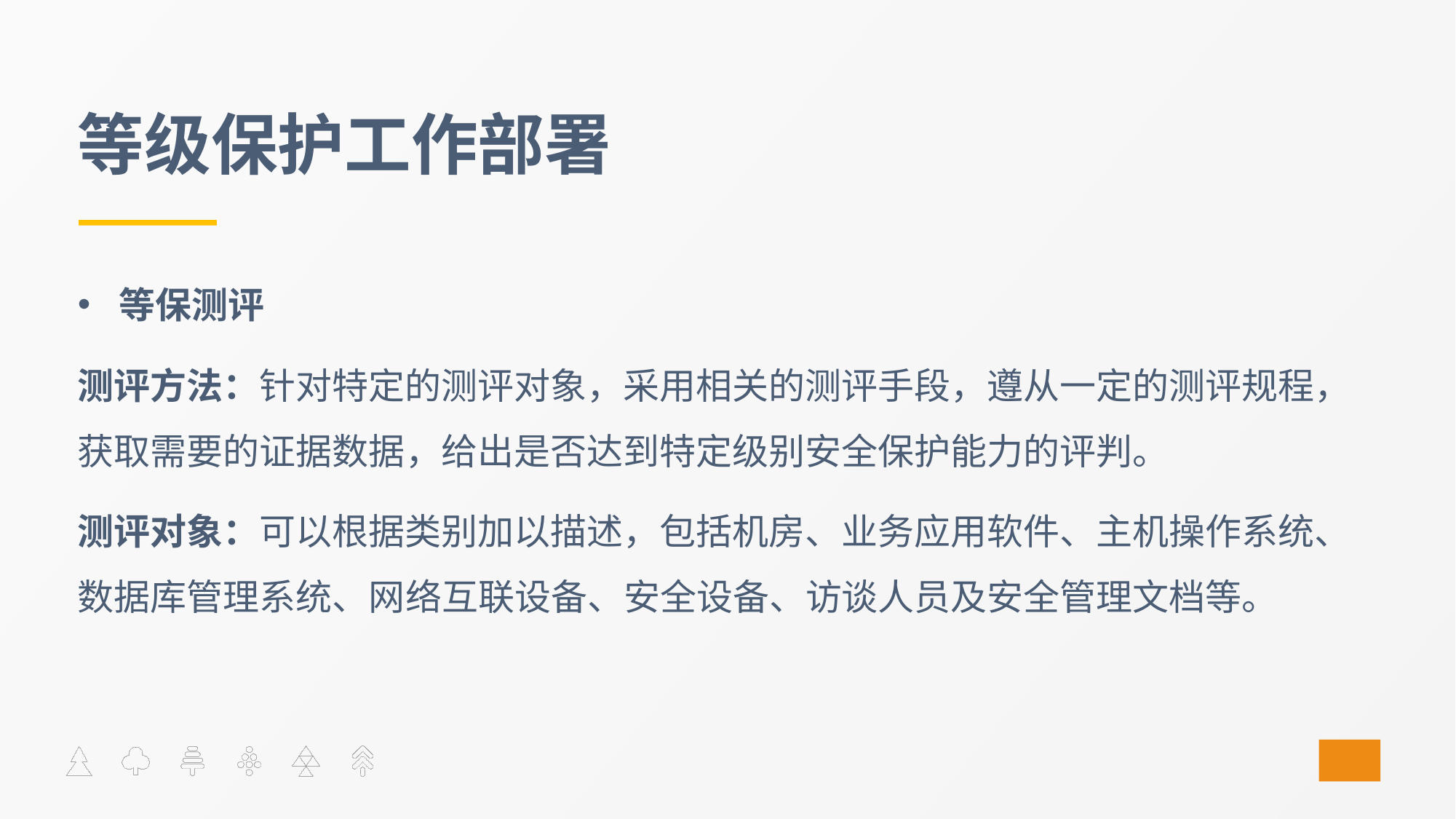

# 等级保护工作部署

等保测评
测评方法：针对特定的测评对象，采用相关的测评手段，遵从一定的测评规程，获取需要的证据数据，给出是否达到特定级别安全保护能力的评判。
测评对象：可以根据类别加以描述，包括机房、业务应用软件、主机操作系统、数据库管理系统、网络互联设备、安全设备、访谈人员及安全管理文档等。

25